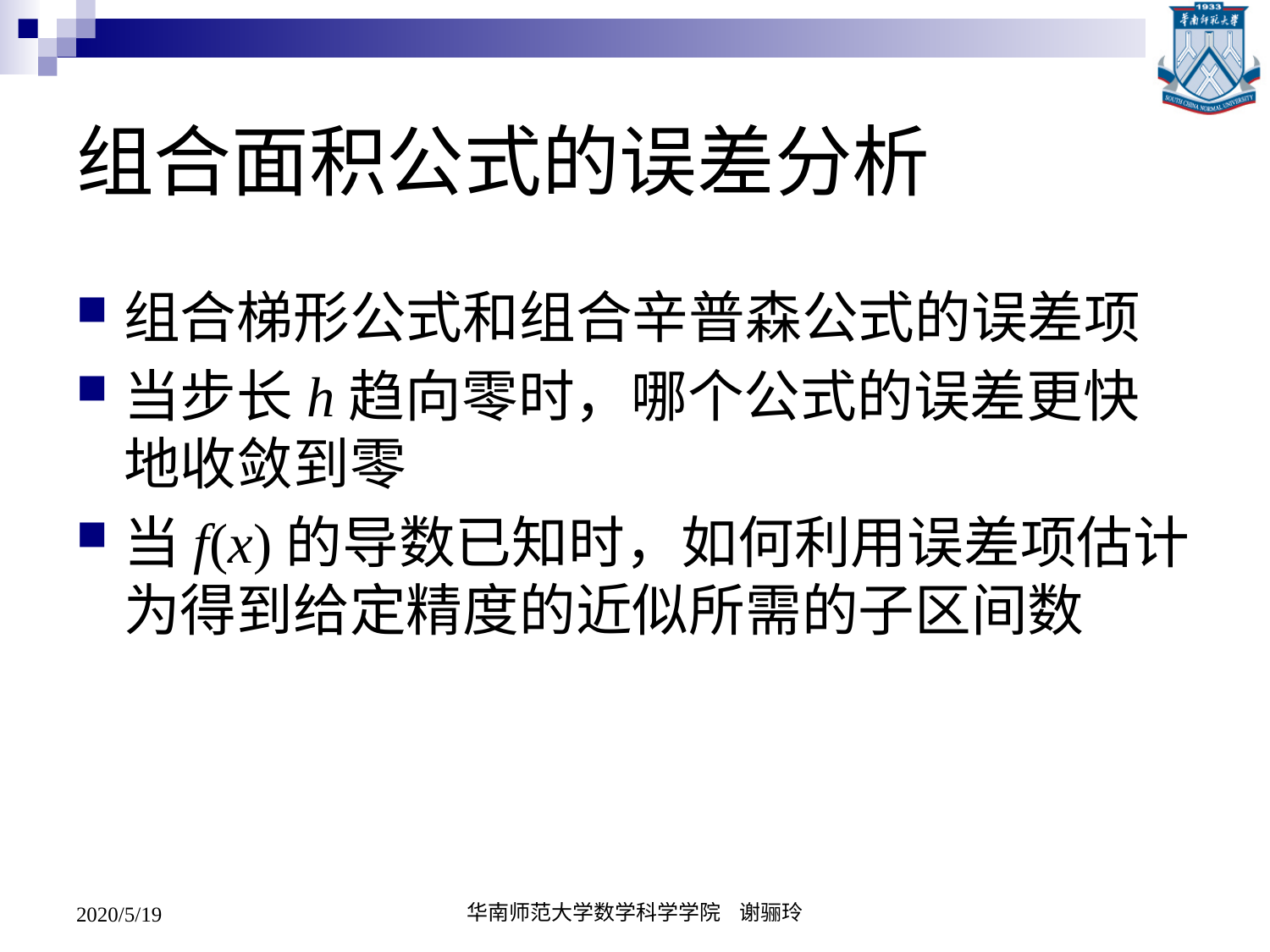

# 组合面积公式的误差分析
组合梯形公式和组合辛普森公式的误差项
当步长h趋向零时，哪个公式的误差更快地收敛到零
当f(x)的导数已知时，如何利用误差项估计为得到给定精度的近似所需的子区间数
2020/5/19
华南师范大学数学科学学院    谢骊玲